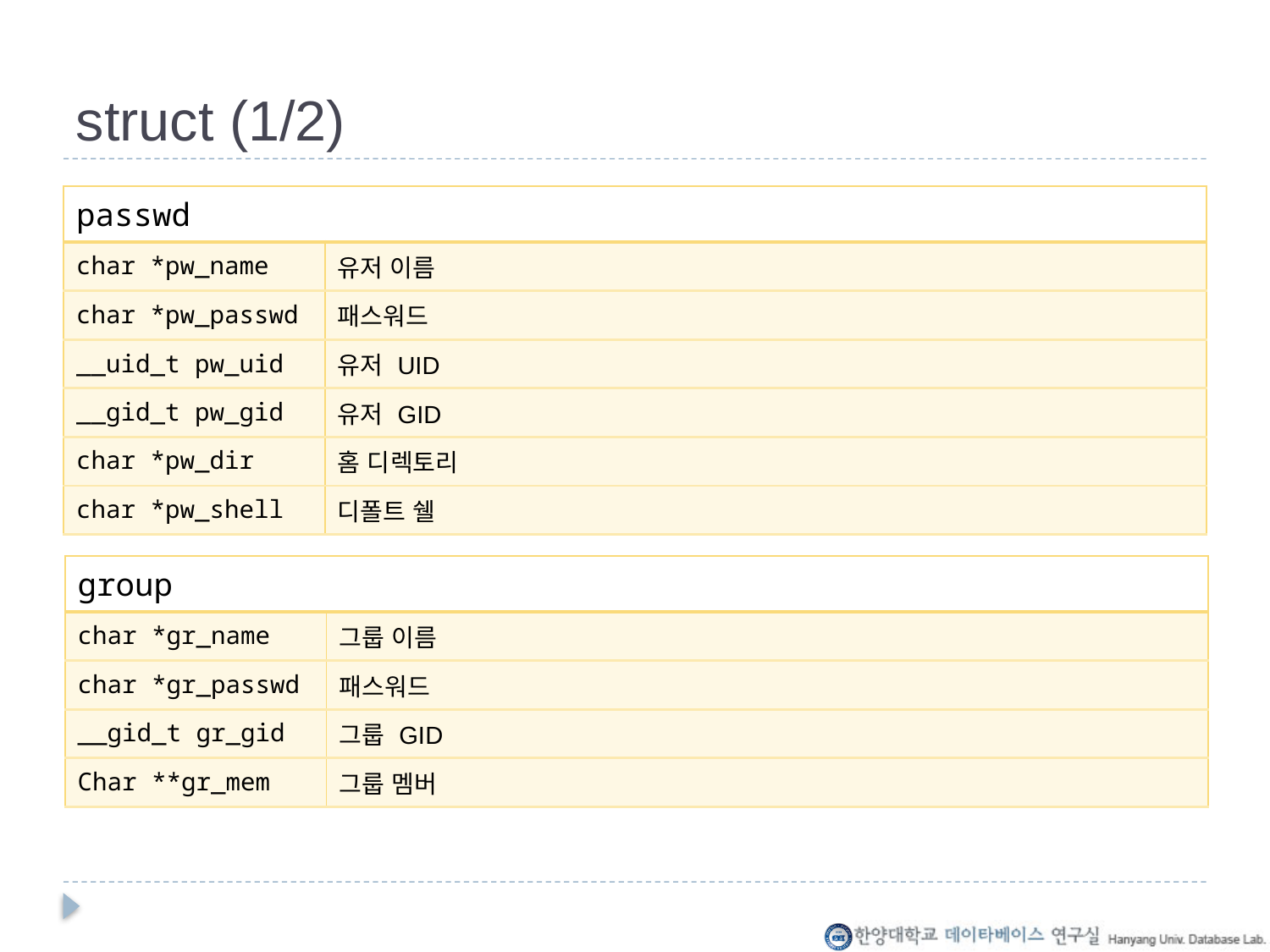

# struct (1/2)
| passwd |  |
| --- | --- |
| char \*pw\_name | 유저 이름 |
| char \*pw\_passwd | 패스워드 |
| \_\_uid\_t pw\_uid | 유저 UID |
| \_\_gid\_t pw\_gid | 유저 GID |
| char \*pw\_dir | 홈 디렉토리 |
| char \*pw\_shell | 디폴트 쉘 |
| group |  |
| --- | --- |
| char \*gr\_name | 그룹 이름 |
| char \*gr\_passwd | 패스워드 |
| \_\_gid\_t gr\_gid | 그룹 GID |
| Char \*\*gr\_mem | 그룹 멤버 |